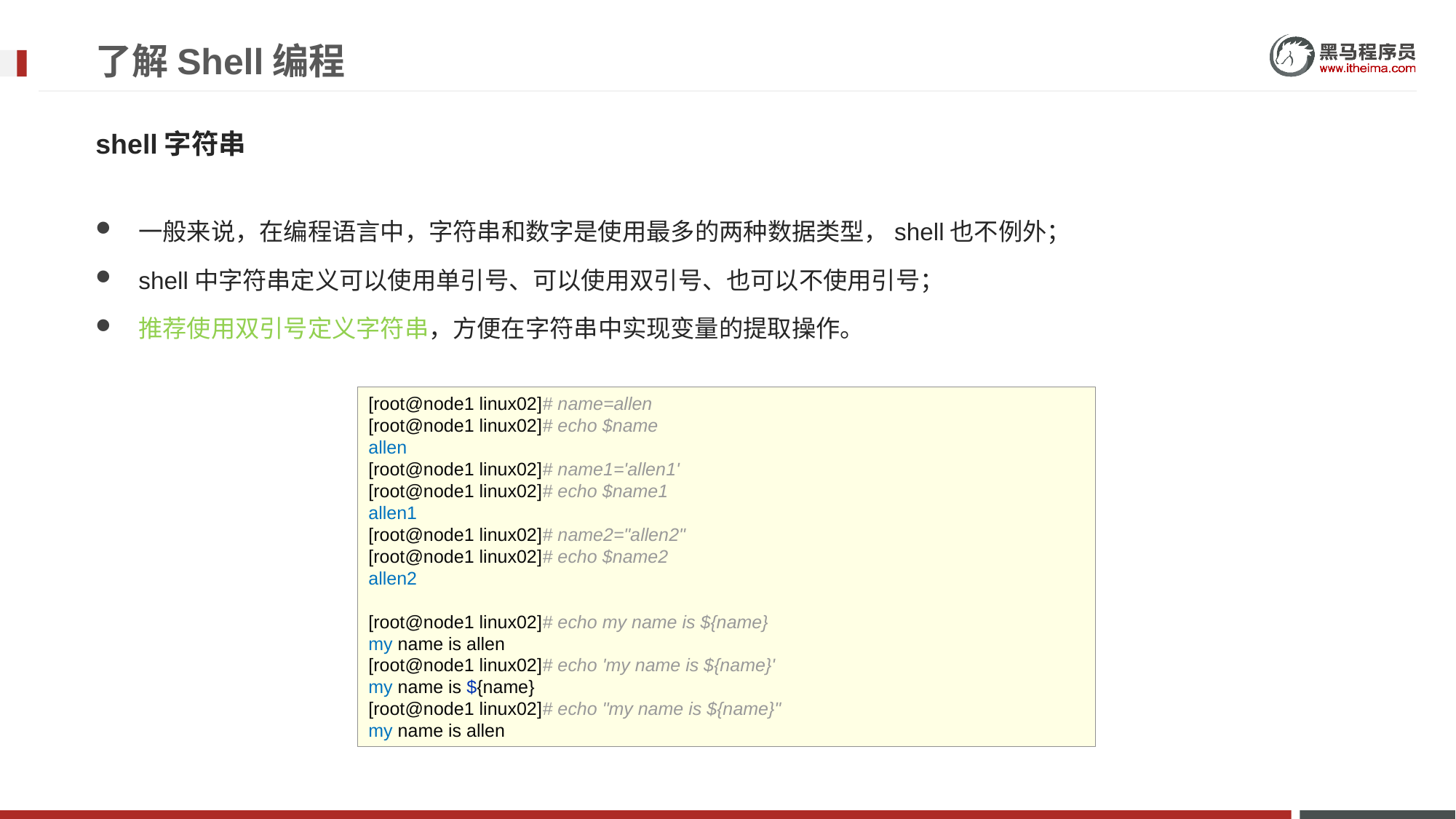

# 了解Shell编程
shell字符串
一般来说，在编程语言中，字符串和数字是使用最多的两种数据类型，shell也不例外；
shell中字符串定义可以使用单引号、可以使用双引号、也可以不使用引号；
推荐使用双引号定义字符串，方便在字符串中实现变量的提取操作。
[root@node1 linux02]# name=allen
[root@node1 linux02]# echo $name
allen
[root@node1 linux02]# name1='allen1'
[root@node1 linux02]# echo $name1
allen1
[root@node1 linux02]# name2="allen2"
[root@node1 linux02]# echo $name2
allen2
[root@node1 linux02]# echo my name is ${name}
my name is allen
[root@node1 linux02]# echo 'my name is ${name}'
my name is ${name}
[root@node1 linux02]# echo "my name is ${name}"
my name is allen